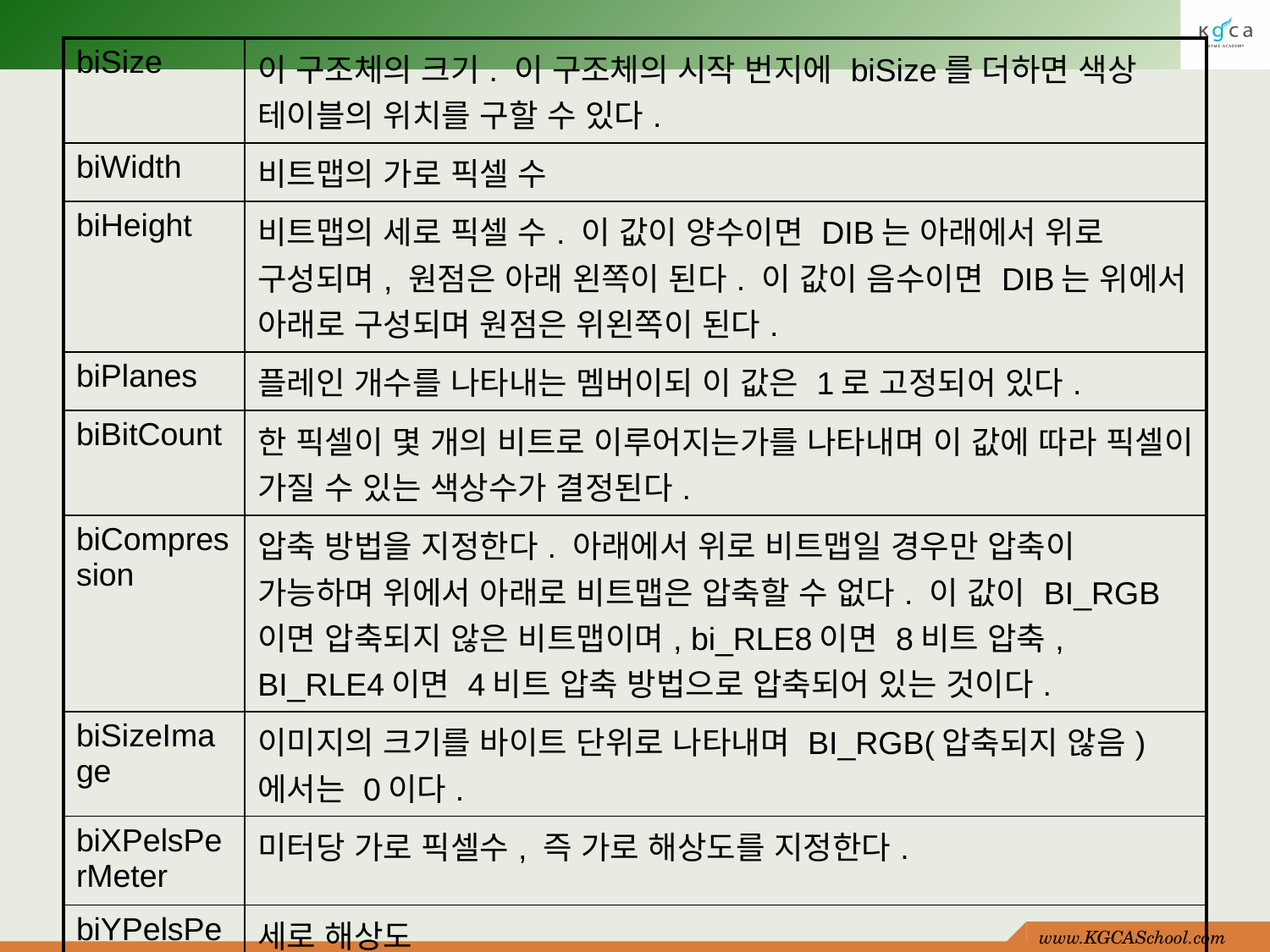

| biSize | 이 구조체의 크기. 이 구조체의 시작 번지에 biSize를 더하면 색상 테이블의 위치를 구할 수 있다. |
| --- | --- |
| biWidth | 비트맵의 가로 픽셀 수 |
| biHeight | 비트맵의 세로 픽셀 수. 이 값이 양수이면 DIB는 아래에서 위로 구성되며, 원점은 아래 왼쪽이 된다. 이 값이 음수이면 DIB는 위에서 아래로 구성되며 원점은 위왼쪽이 된다. |
| biPlanes | 플레인 개수를 나타내는 멤버이되 이 값은 1로 고정되어 있다. |
| biBitCount | 한 픽셀이 몇 개의 비트로 이루어지는가를 나타내며 이 값에 따라 픽셀이 가질 수 있는 색상수가 결정된다. |
| biCompression | 압축 방법을 지정한다. 아래에서 위로 비트맵일 경우만 압축이 가능하며 위에서 아래로 비트맵은 압축할 수 없다. 이 값이 BI\_RGB이면 압축되지 않은 비트맵이며, bi\_RLE8이면 8비트 압축, BI\_RLE4이면 4비트 압축 방법으로 압축되어 있는 것이다. |
| biSizeImage | 이미지의 크기를 바이트 단위로 나타내며 BI\_RGB(압축되지 않음)에서는 0이다. |
| biXPelsPerMeter | 미터당 가로 픽셀수, 즉 가로 해상도를 지정한다. |
| biYPelsPerMeter | 세로 해상도 |